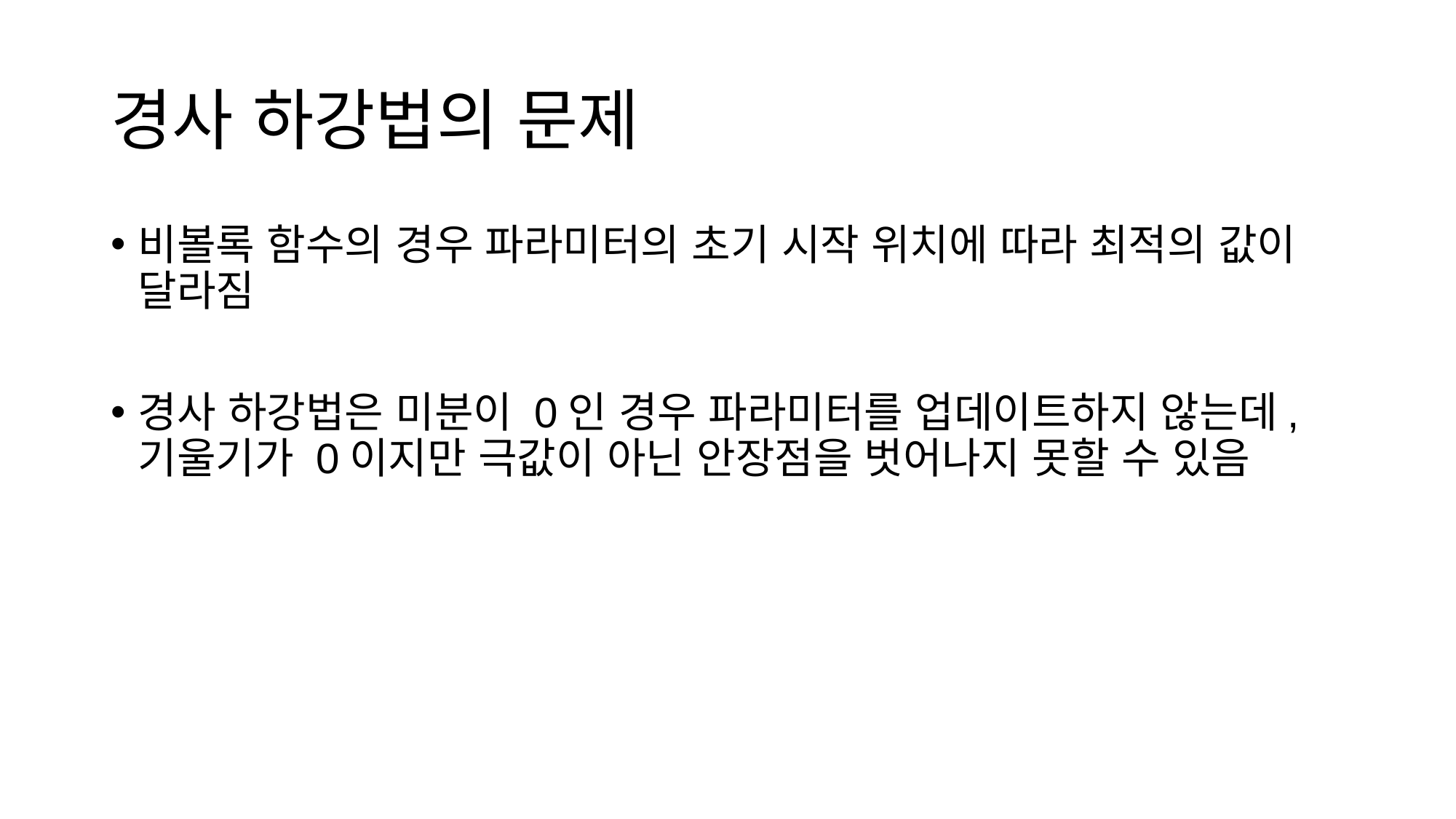

# 경사 하강법의 문제
비볼록 함수의 경우 파라미터의 초기 시작 위치에 따라 최적의 값이 달라짐

경사 하강법은 미분이 0인 경우 파라미터를 업데이트하지 않는데, 기울기가 0이지만 극값이 아닌 안장점을 벗어나지 못할 수 있음